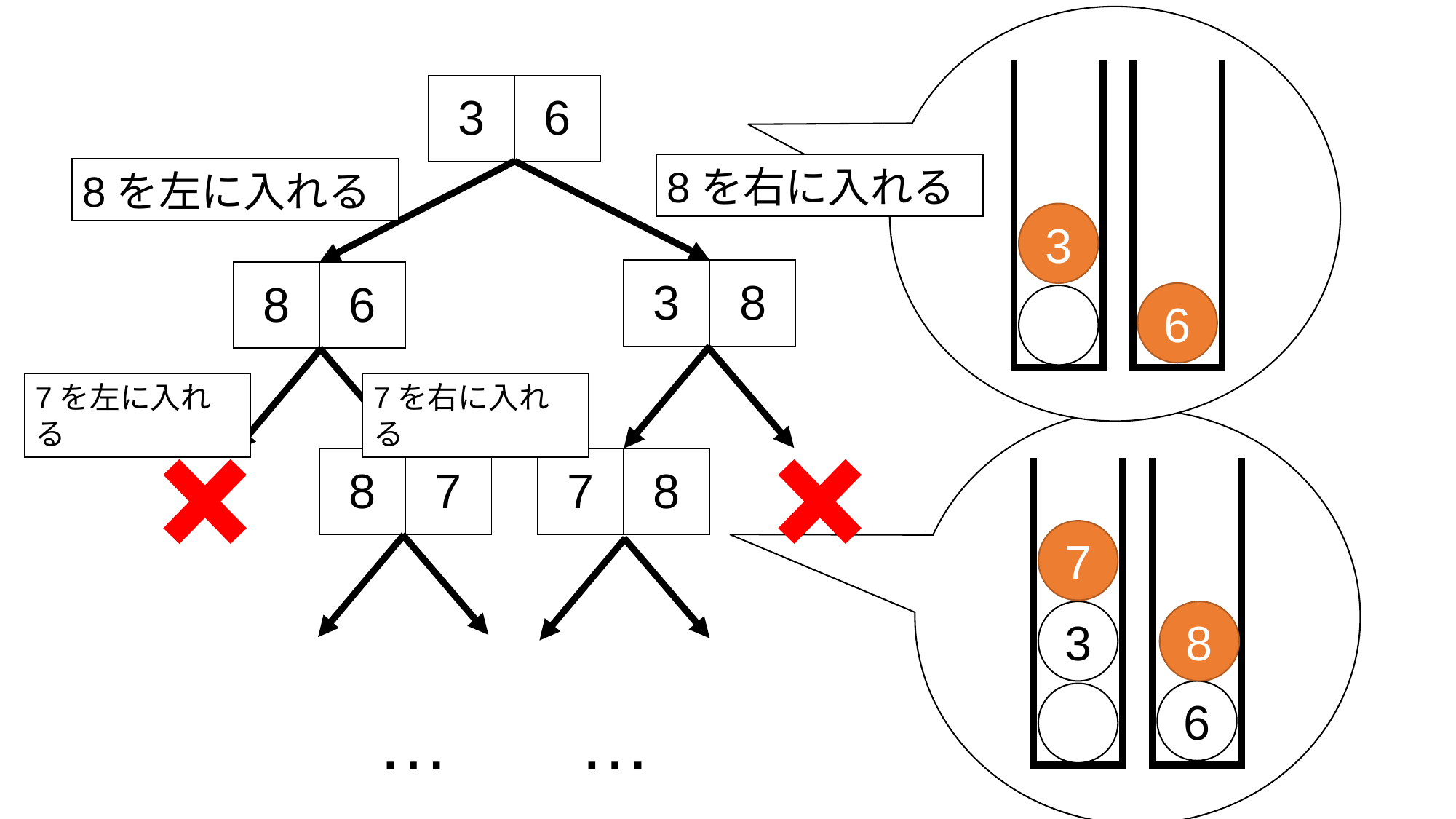

| 3 | 6 |
| --- | --- |
8を右に入れる
8を左に入れる
3
| 3 | 8 |
| --- | --- |
| 8 | 6 |
| --- | --- |
6

7を左に入れる
7を右に入れる

| 8 | 7 |
| --- | --- |
| 7 | 8 |
| --- | --- |

7
3
8
6

…
…